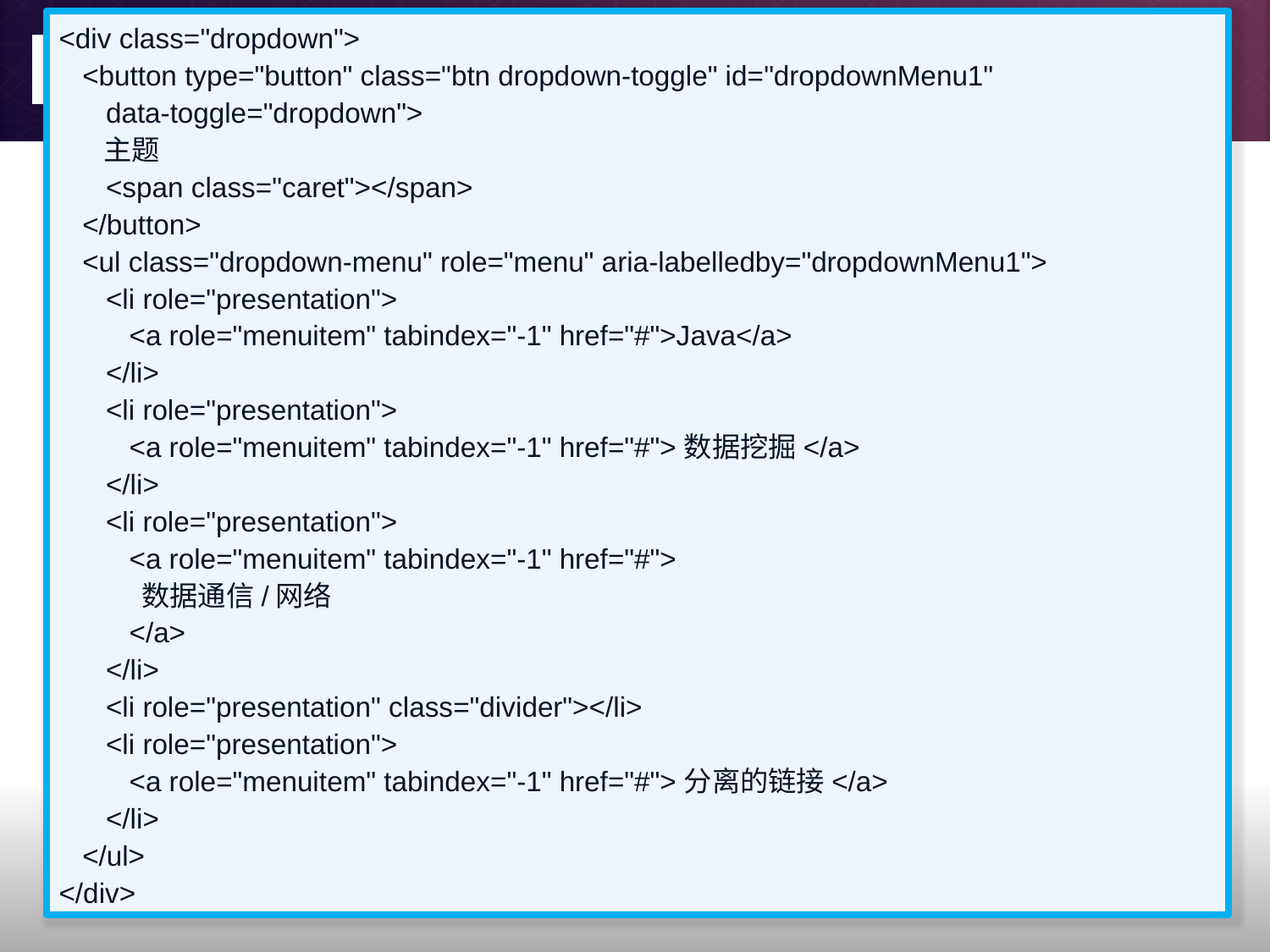

<div class="dropdown">
   <button type="button" class="btn dropdown-toggle" id="dropdownMenu1"
      data-toggle="dropdown">
      主题
      <span class="caret"></span>
   </button>
   <ul class="dropdown-menu" role="menu" aria-labelledby="dropdownMenu1">
      <li role="presentation">
         <a role="menuitem" tabindex="-1" href="#">Java</a>
      </li>
      <li role="presentation">
         <a role="menuitem" tabindex="-1" href="#">数据挖掘</a>
      </li>
      <li role="presentation">
         <a role="menuitem" tabindex="-1" href="#">
            数据通信/网络
         </a>
      </li>
      <li role="presentation" class="divider"></li>
      <li role="presentation">
         <a role="menuitem" tabindex="-1" href="#">分离的链接</a>
      </li>
   </ul>
</div>
# 下拉菜单 案例